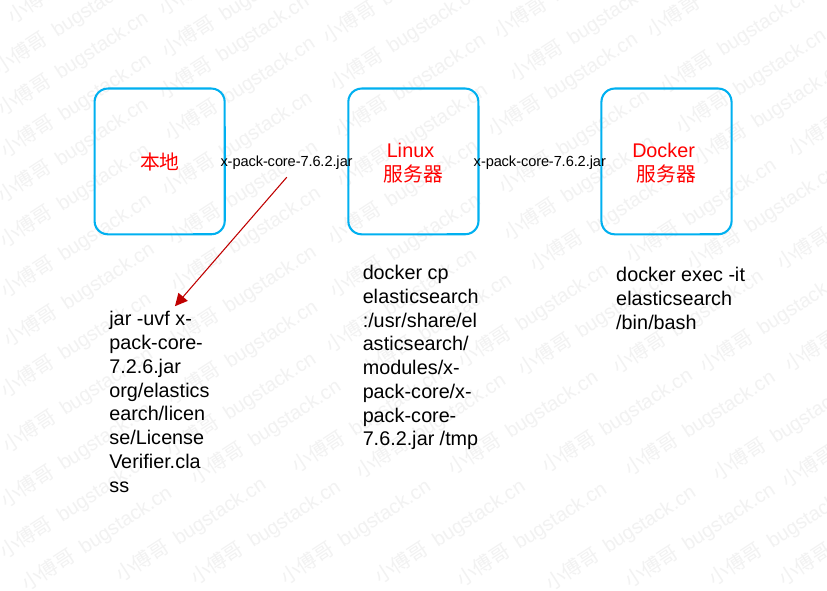

本地
Linux
服务器
Docker
服务器
x-pack-core-7.6.2.jar
x-pack-core-7.6.2.jar
docker cp elasticsearch:/usr/share/elasticsearch/modules/x-pack-core/x-pack-core-7.6.2.jar /tmp
docker exec -it elasticsearch /bin/bash
jar -uvf x-pack-core-7.2.6.jar org/elasticsearch/license/LicenseVerifier.class